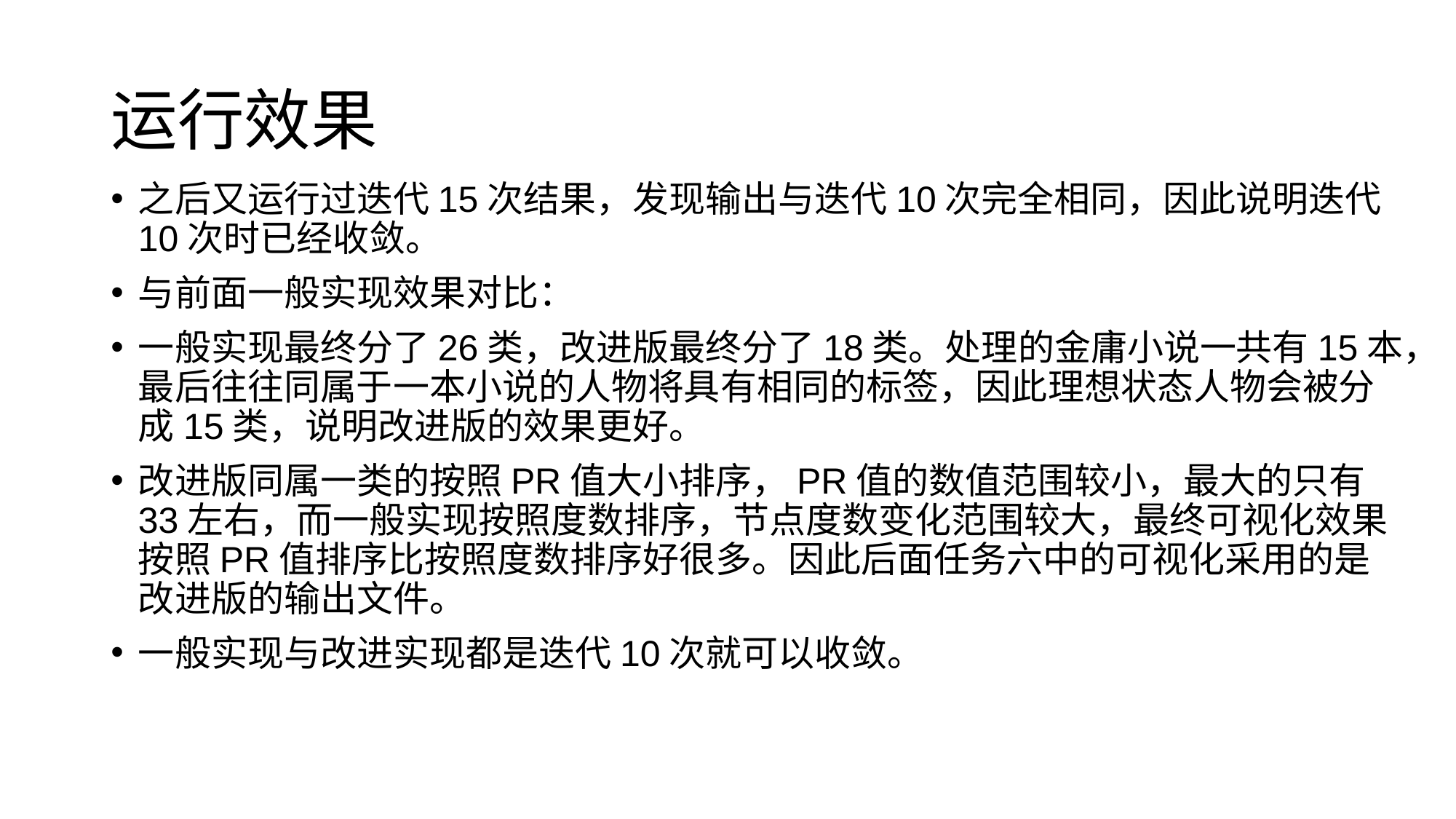

# 运行效果
之后又运行过迭代15次结果，发现输出与迭代10次完全相同，因此说明迭代10次时已经收敛。
与前面一般实现效果对比：
一般实现最终分了26类，改进版最终分了18类。处理的金庸小说一共有15本，最后往往同属于一本小说的人物将具有相同的标签，因此理想状态人物会被分成15类，说明改进版的效果更好。
改进版同属一类的按照PR值大小排序，PR值的数值范围较小，最大的只有33左右，而一般实现按照度数排序，节点度数变化范围较大，最终可视化效果按照PR值排序比按照度数排序好很多。因此后面任务六中的可视化采用的是改进版的输出文件。
一般实现与改进实现都是迭代10次就可以收敛。